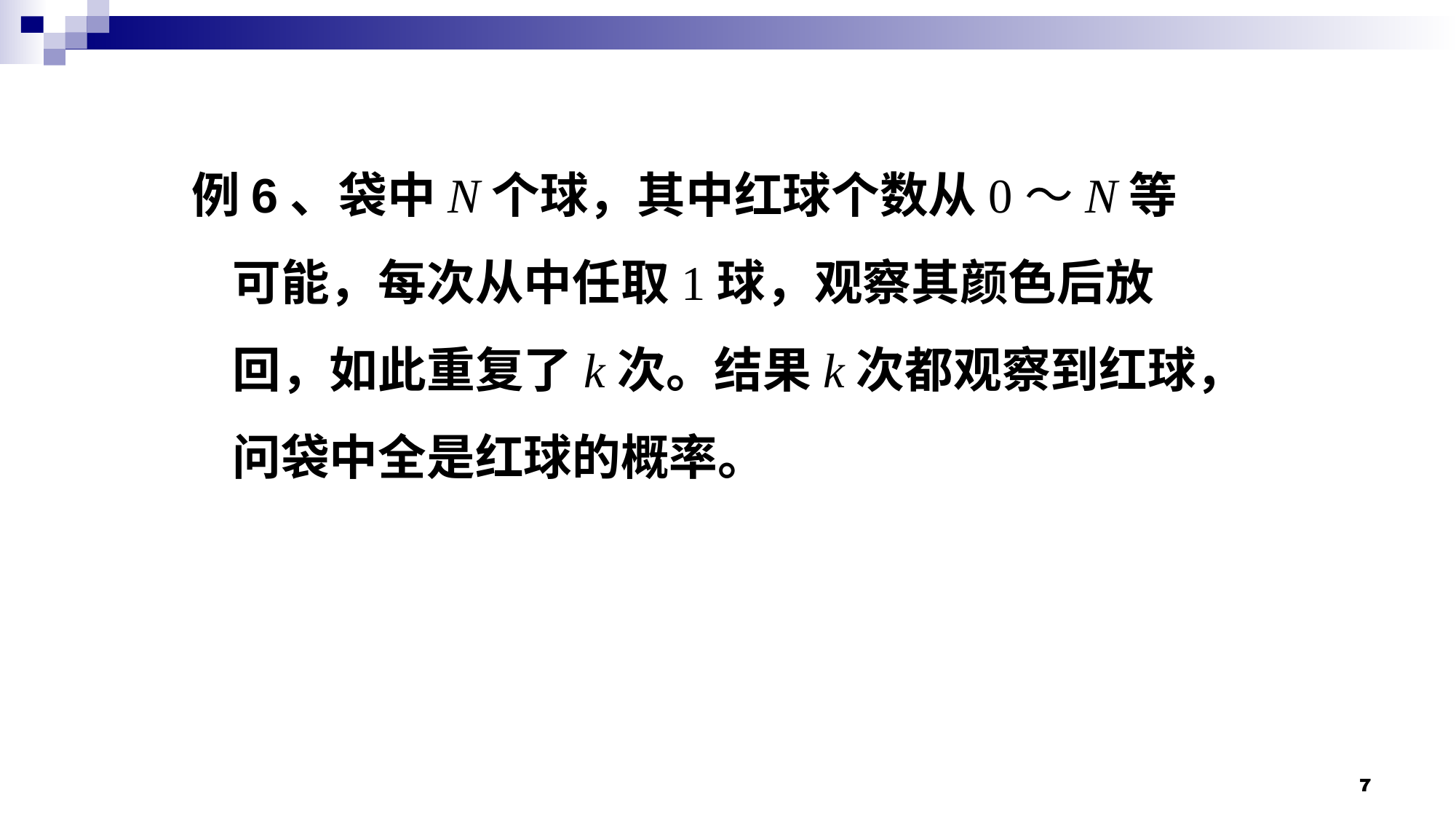

例6、袋中N个球，其中红球个数从0～N等可能，每次从中任取1球，观察其颜色后放回，如此重复了k次。结果k次都观察到红球，问袋中全是红球的概率。
7